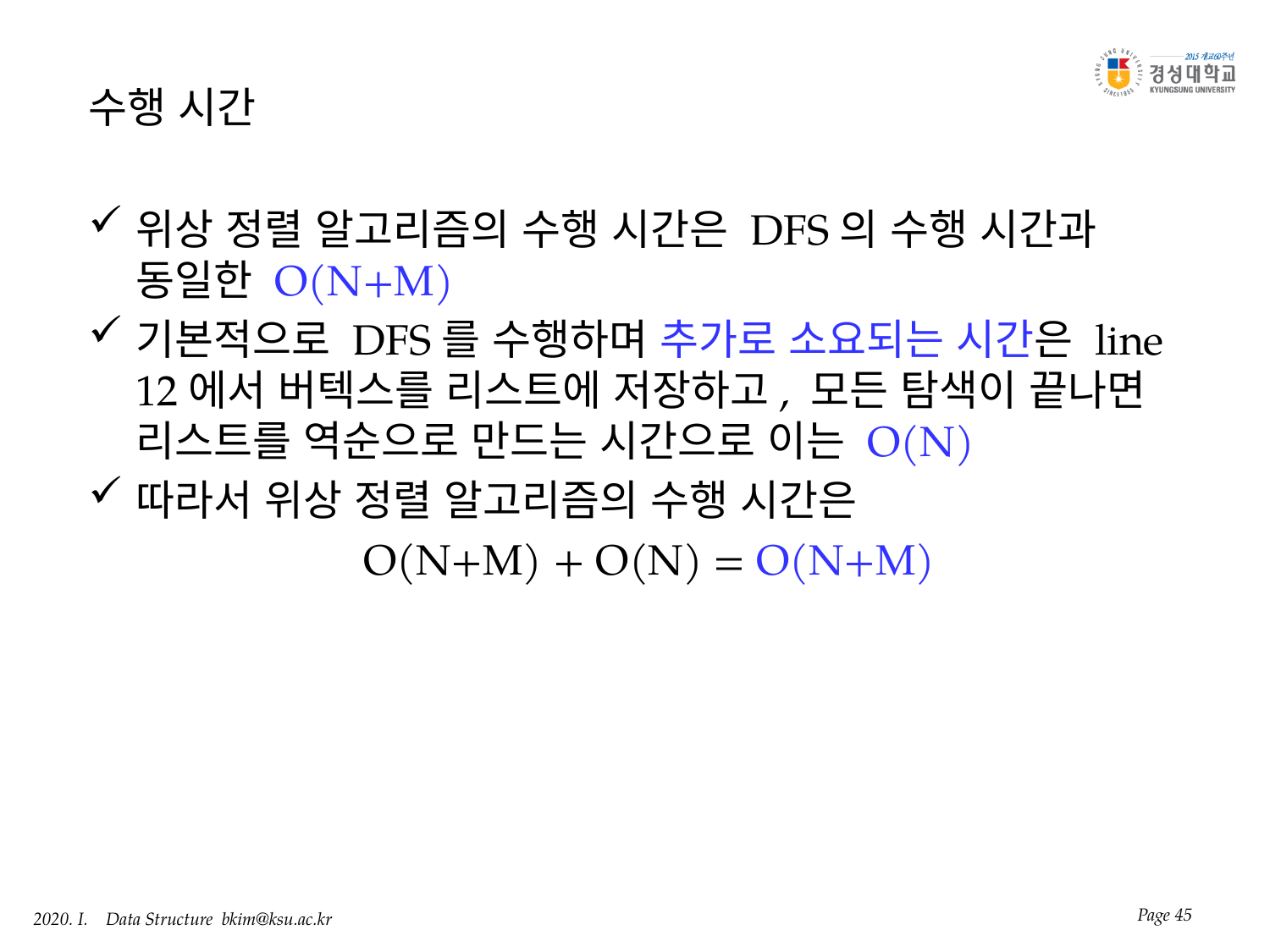

# 수행 시간
위상 정렬 알고리즘의 수행 시간은 DFS의 수행 시간과 동일한 O(N+M)
기본적으로 DFS를 수행하며 추가로 소요되는 시간은 line 12에서 버텍스를 리스트에 저장하고, 모든 탐색이 끝나면 리스트를 역순으로 만드는 시간으로 이는 O(N)
따라서 위상 정렬 알고리즘의 수행 시간은
                          O(N+M) + O(N) = O(N+M)
Page 45